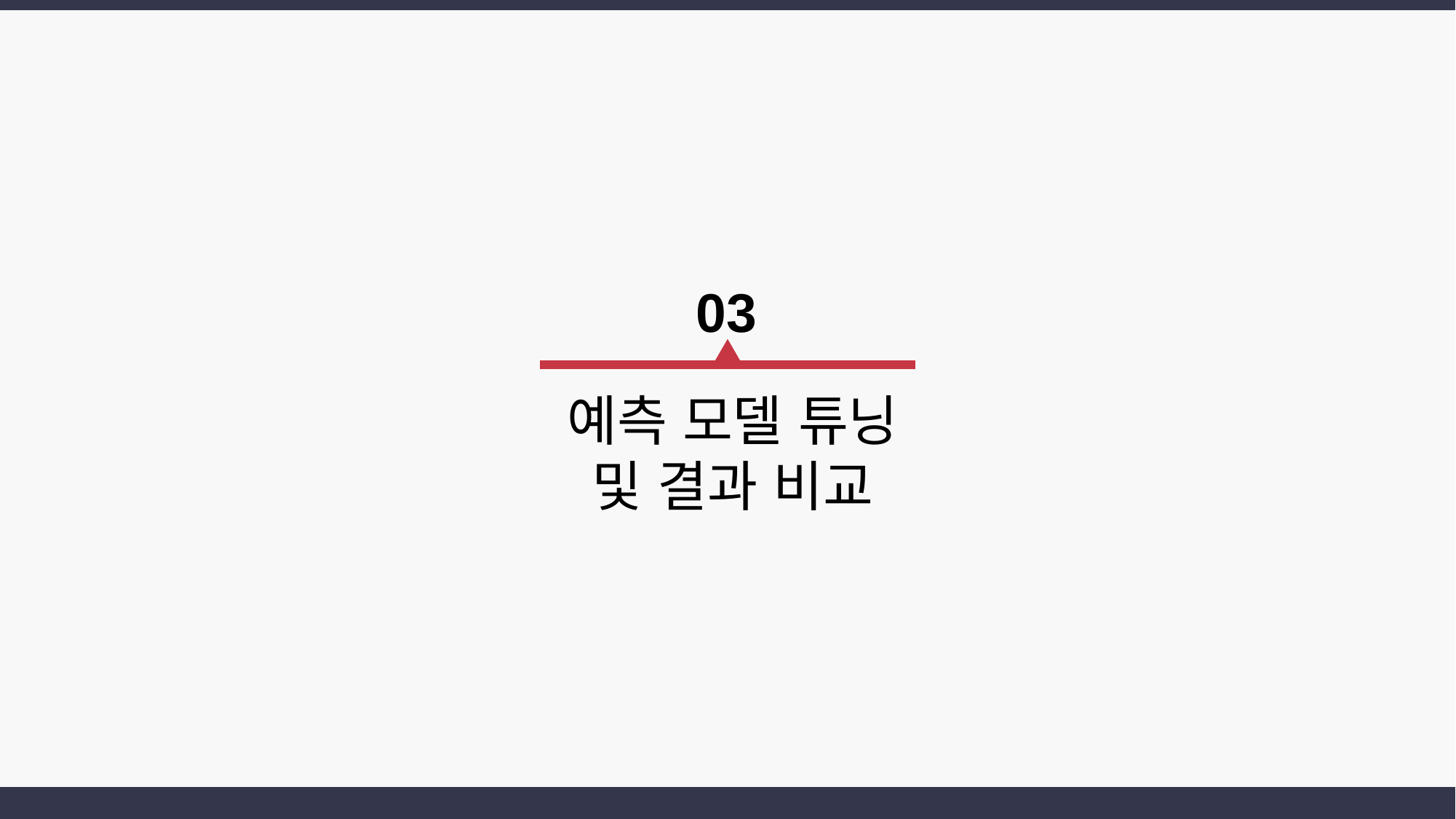

03

예측 모델 튜닝 및 결과 비교
25